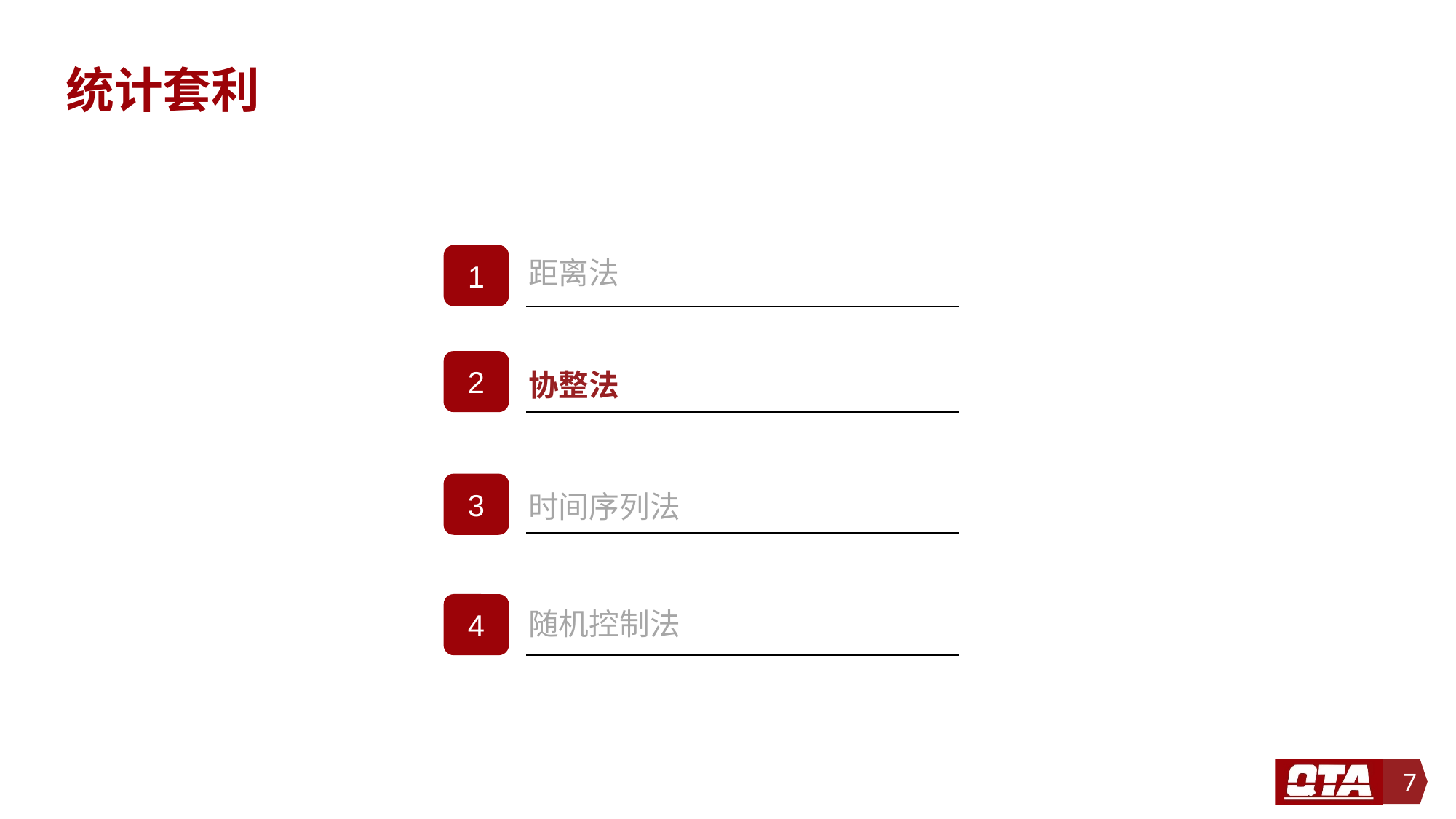

# 统计套利
距离法
协整法
时间序列法
随机控制法
7